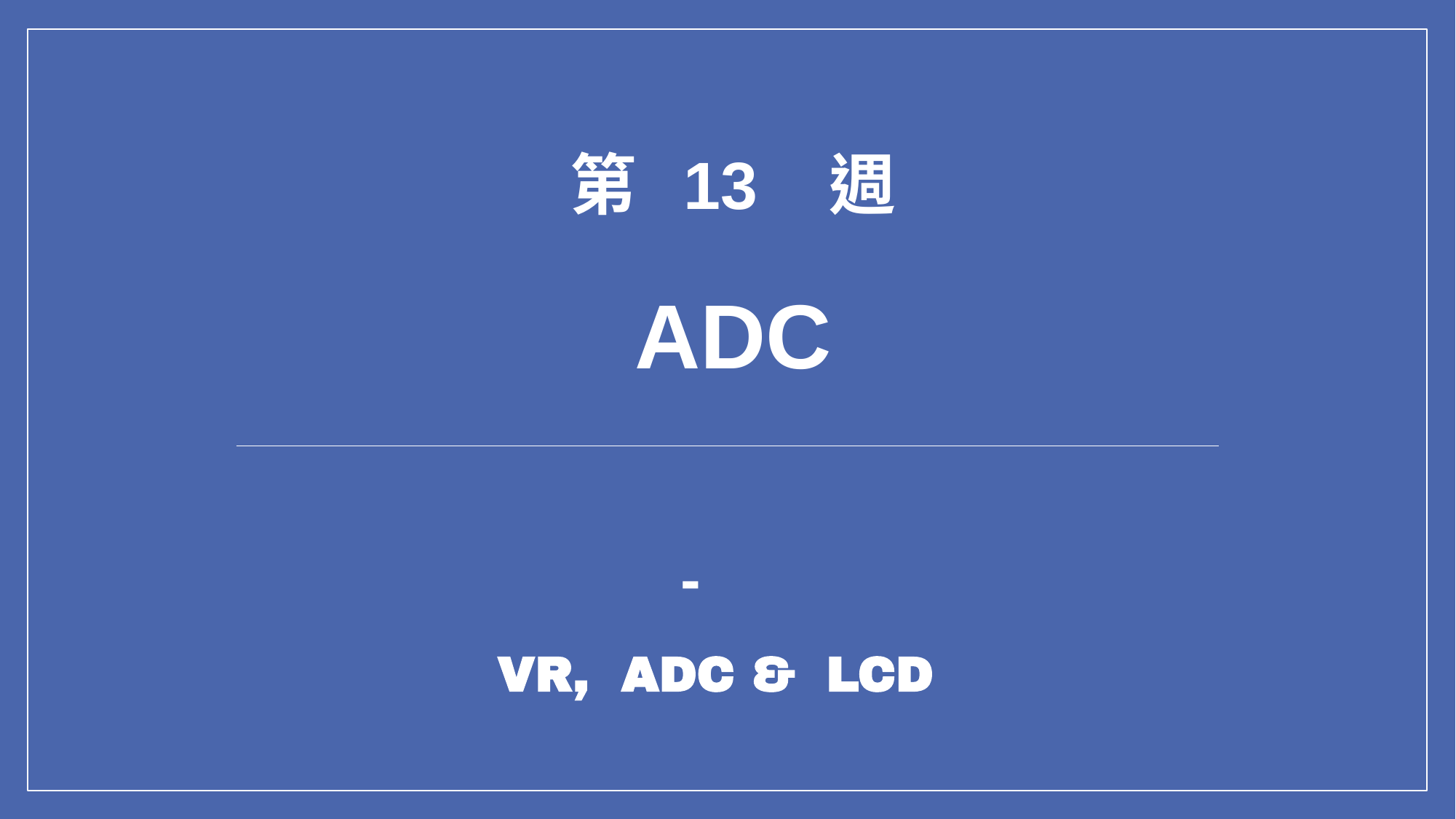

第  13   週
ADC
 -
VR,  ADC &  LCD